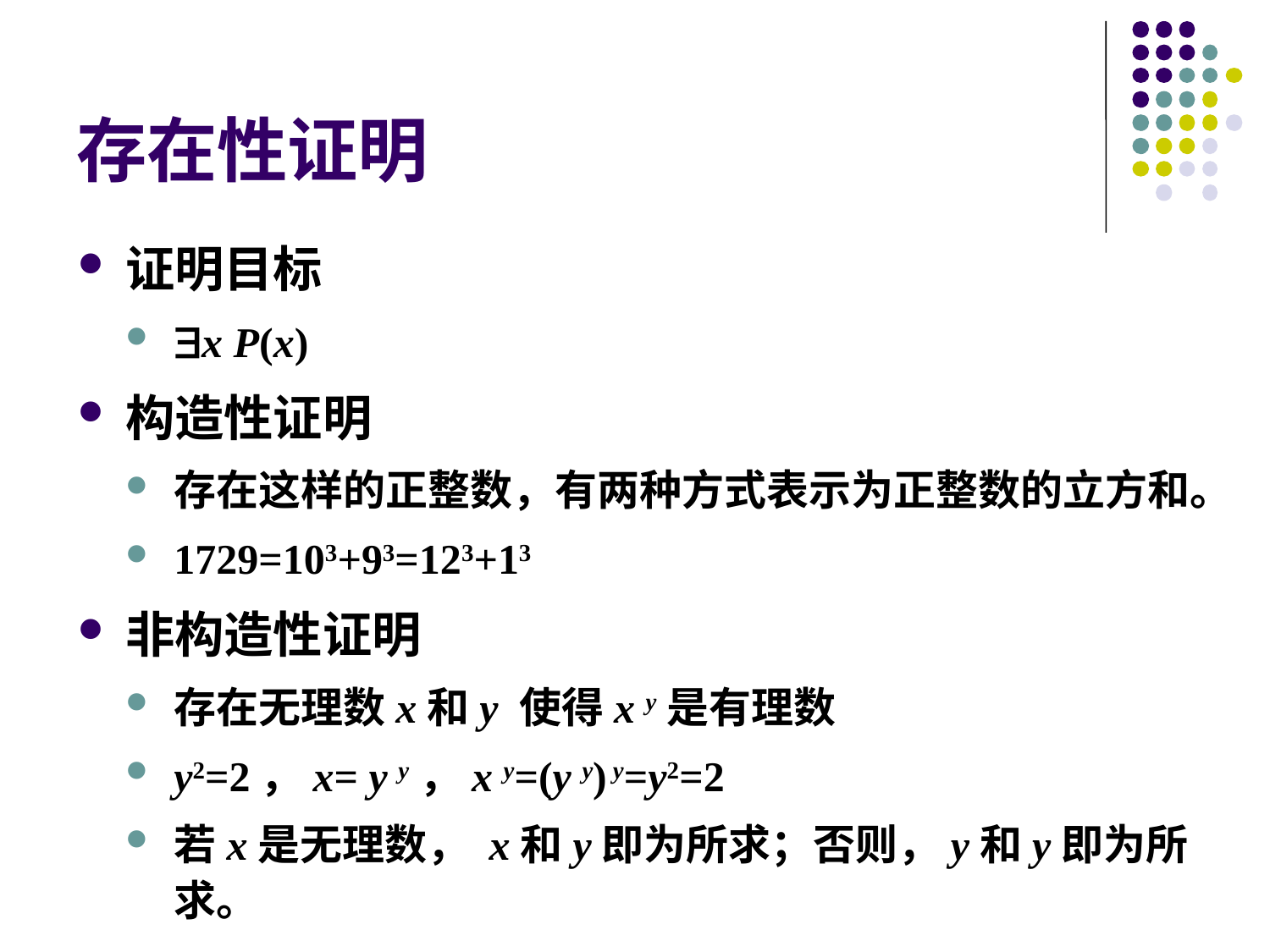

# 存在性证明
证明目标
∃x P(x)
构造性证明
存在这样的正整数，有两种方式表示为正整数的立方和。
1729=103+93=123+13
非构造性证明
存在无理数x和y 使得x y是有理数
y2=2，x= y y，x y=(y y) y=y2=2
若x是无理数， x和y即为所求；否则，y和y即为所求。